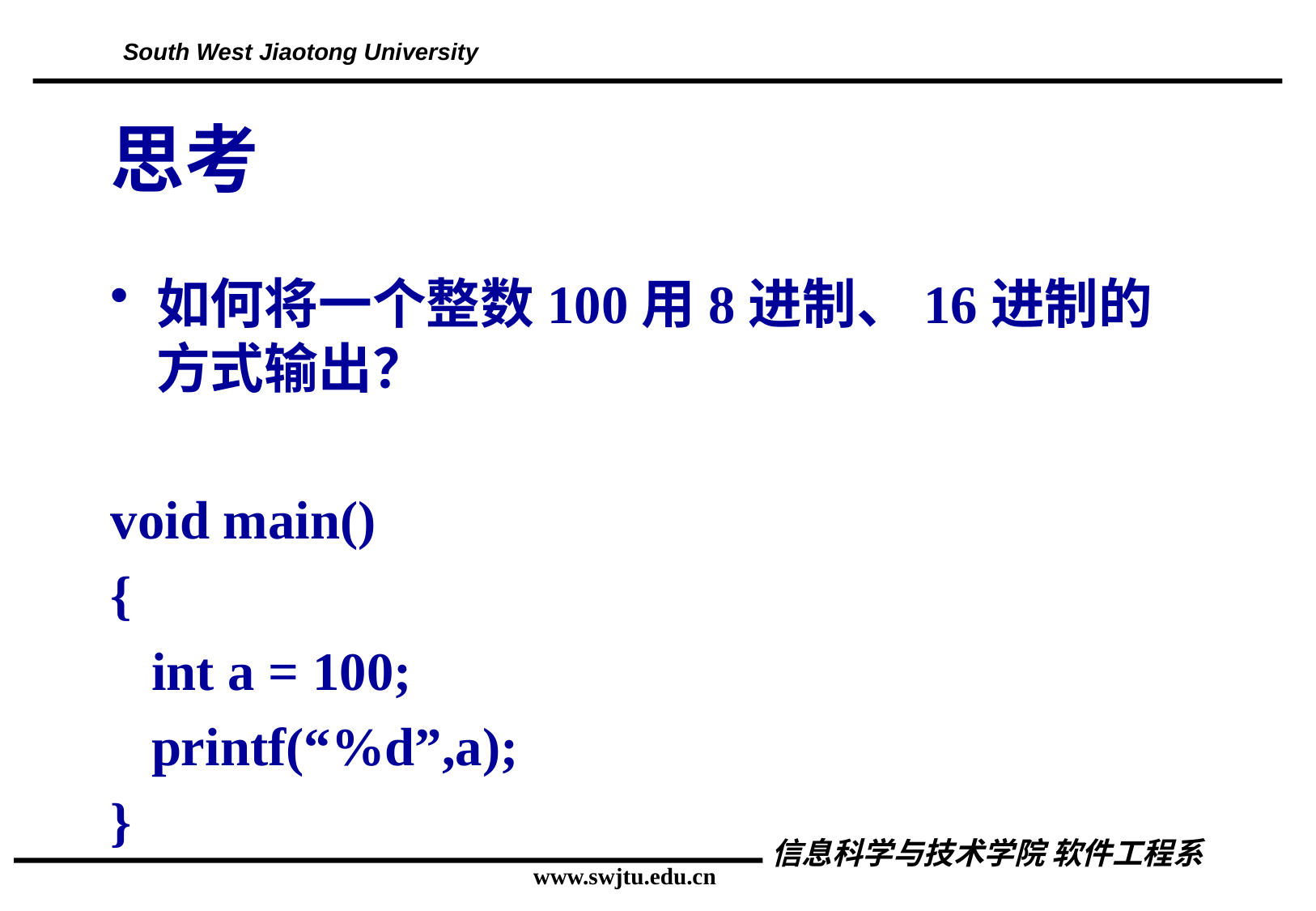

www.swjtu.edu.cn
# 思考
如何将一个整数100用8进制、16进制的方式输出？

void main()
{
   int a = 100;
   printf(“%d”,a);
}